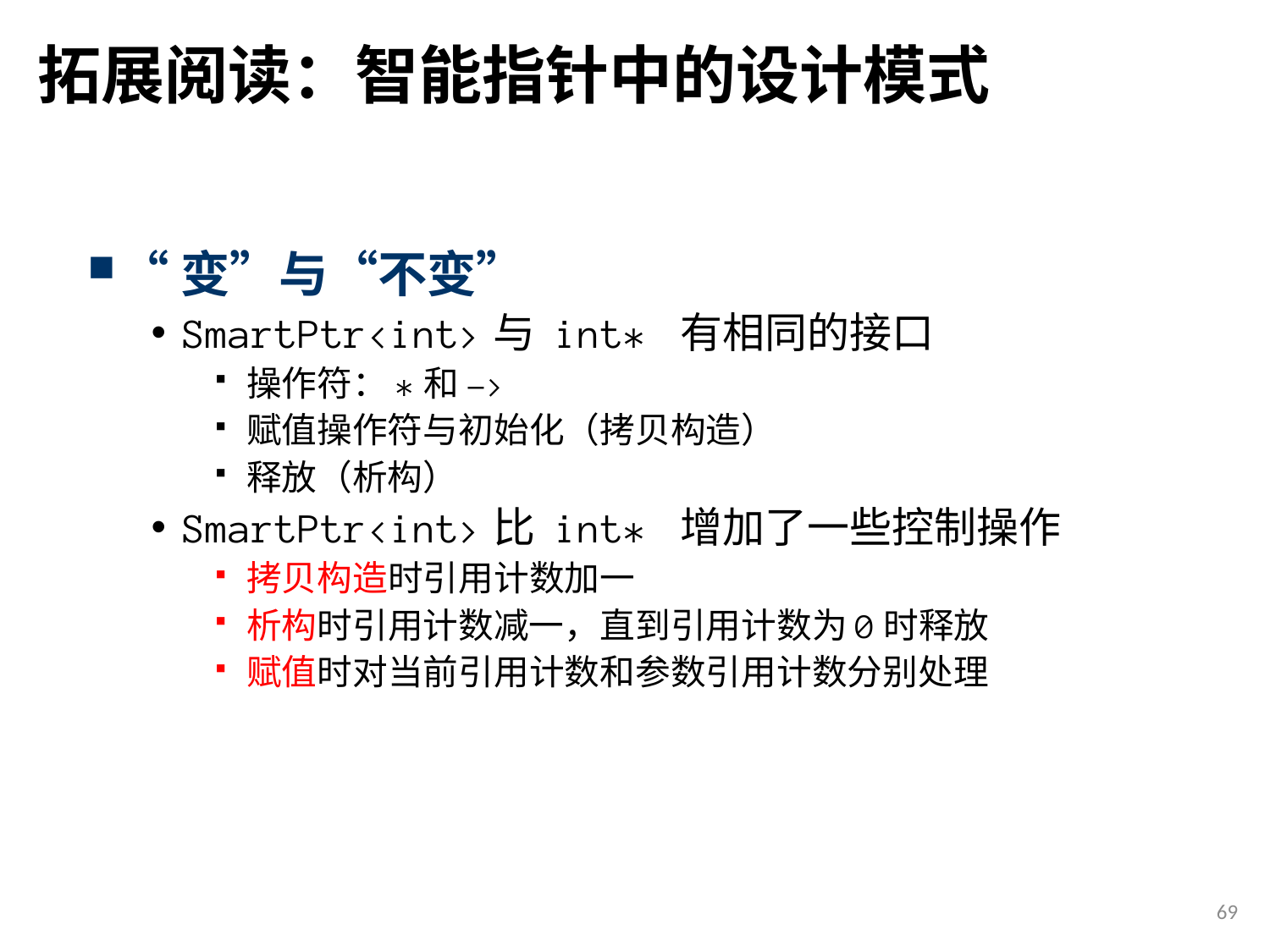

# 拓展阅读：智能指针中的设计模式

“变”与“不变”
SmartPtr<int>与 int* 有相同的接口
操作符：*和->
赋值操作符与初始化（拷贝构造）
释放（析构）
SmartPtr<int>比 int* 增加了一些控制操作
拷贝构造时引用计数加一
析构时引用计数减一，直到引用计数为0时释放
赋值时对当前引用计数和参数引用计数分别处理

69